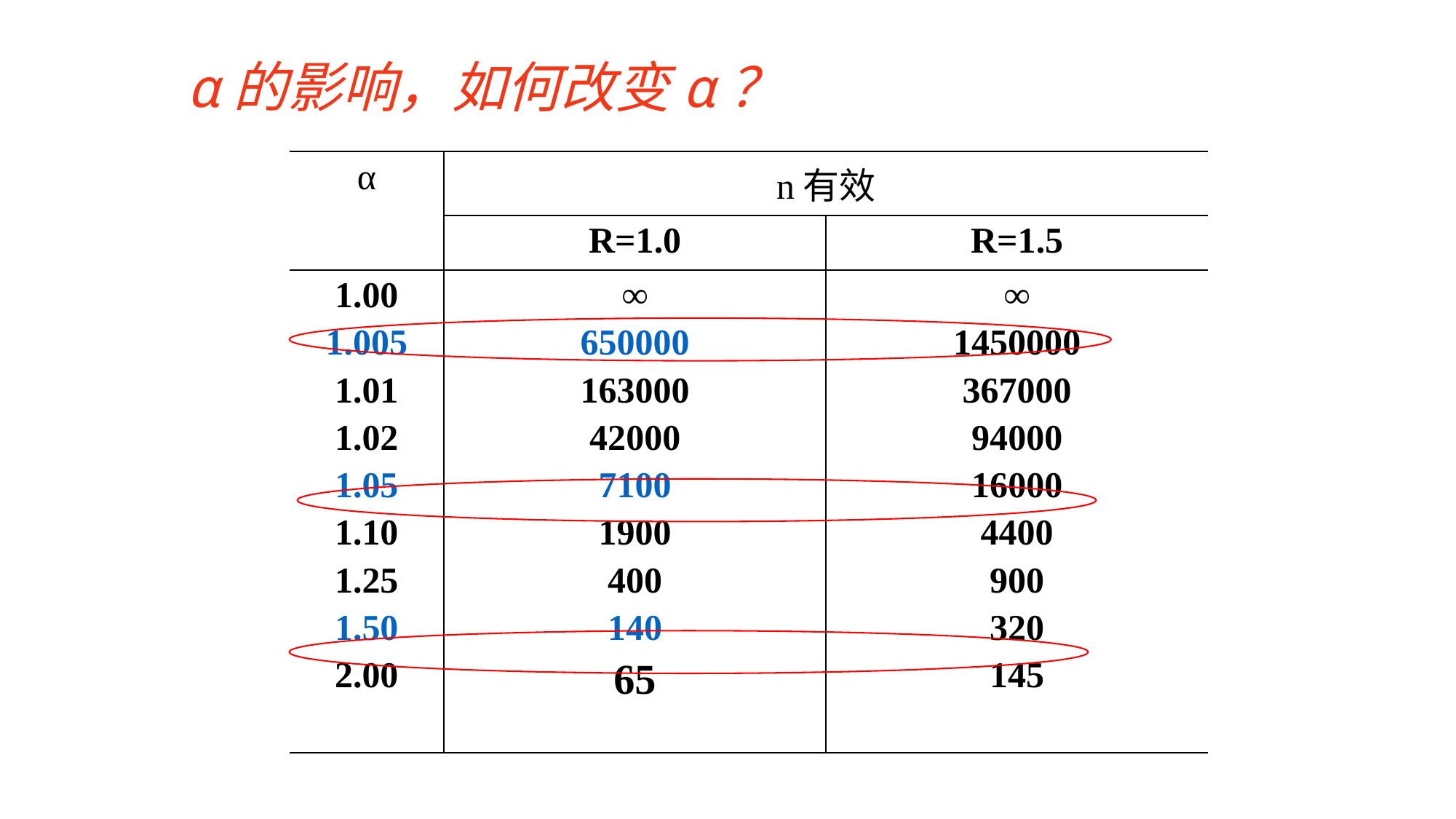

α的影响，如何改变α？
| α | n有效 |  |
| --- | --- | --- |
|  | R=1.0 | R=1.5 |
| 1.00 1.005 1.01 1.02 1.05 1.10 1.25 1.50 2.00 | ∞ 650000 163000 42000 7100 1900 400 140 65 | ∞ 1450000 367000 94000 16000 4400 900 320 145 |